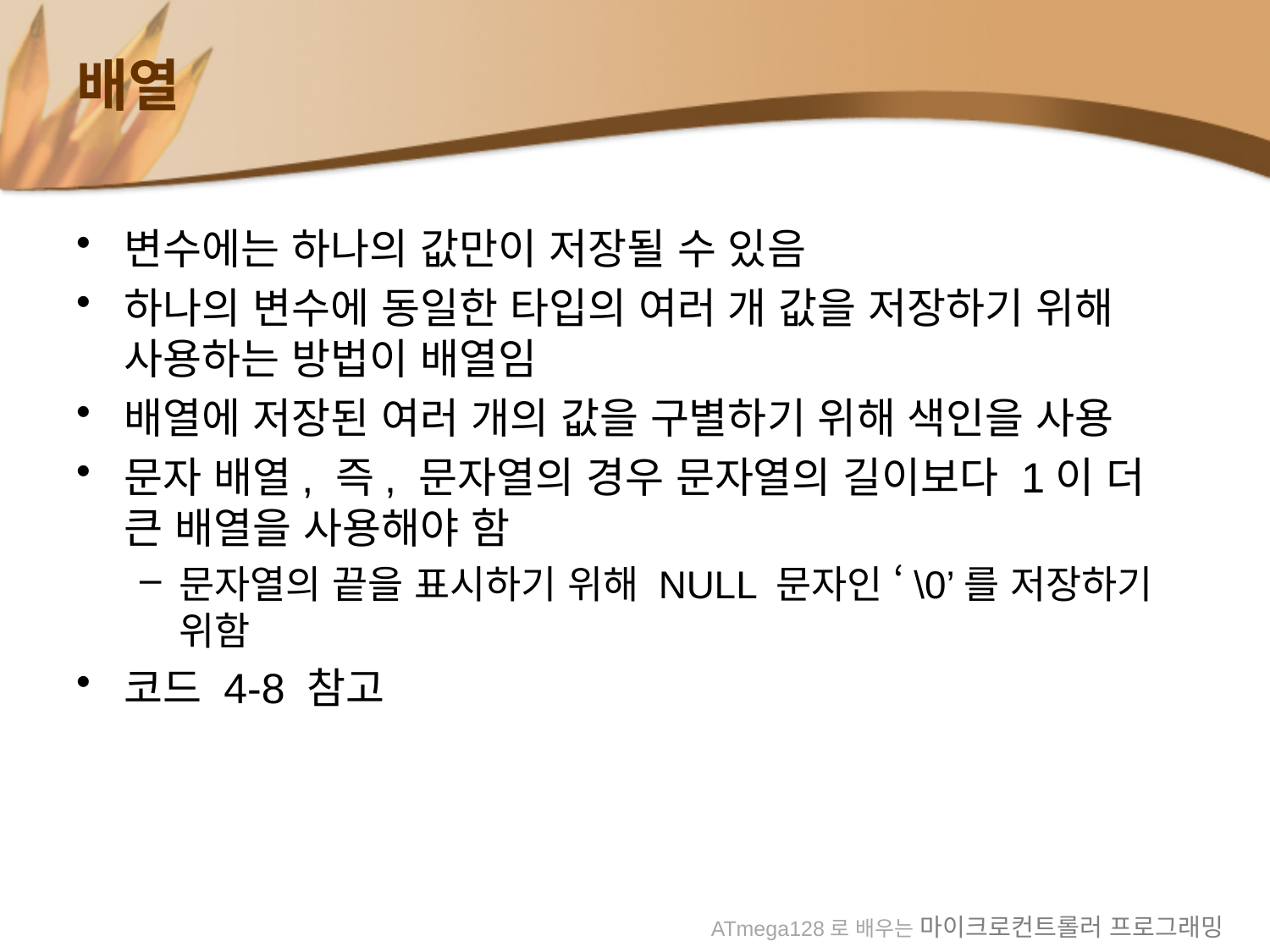

# 배열
변수에는 하나의 값만이 저장될 수 있음
하나의 변수에 동일한 타입의 여러 개 값을 저장하기 위해 사용하는 방법이 배열임
배열에 저장된 여러 개의 값을 구별하기 위해 색인을 사용
문자 배열, 즉, 문자열의 경우 문자열의 길이보다 1이 더 큰 배열을 사용해야 함
문자열의 끝을 표시하기 위해 NULL 문자인 ‘\0’를 저장하기 위함
코드 4-8 참고